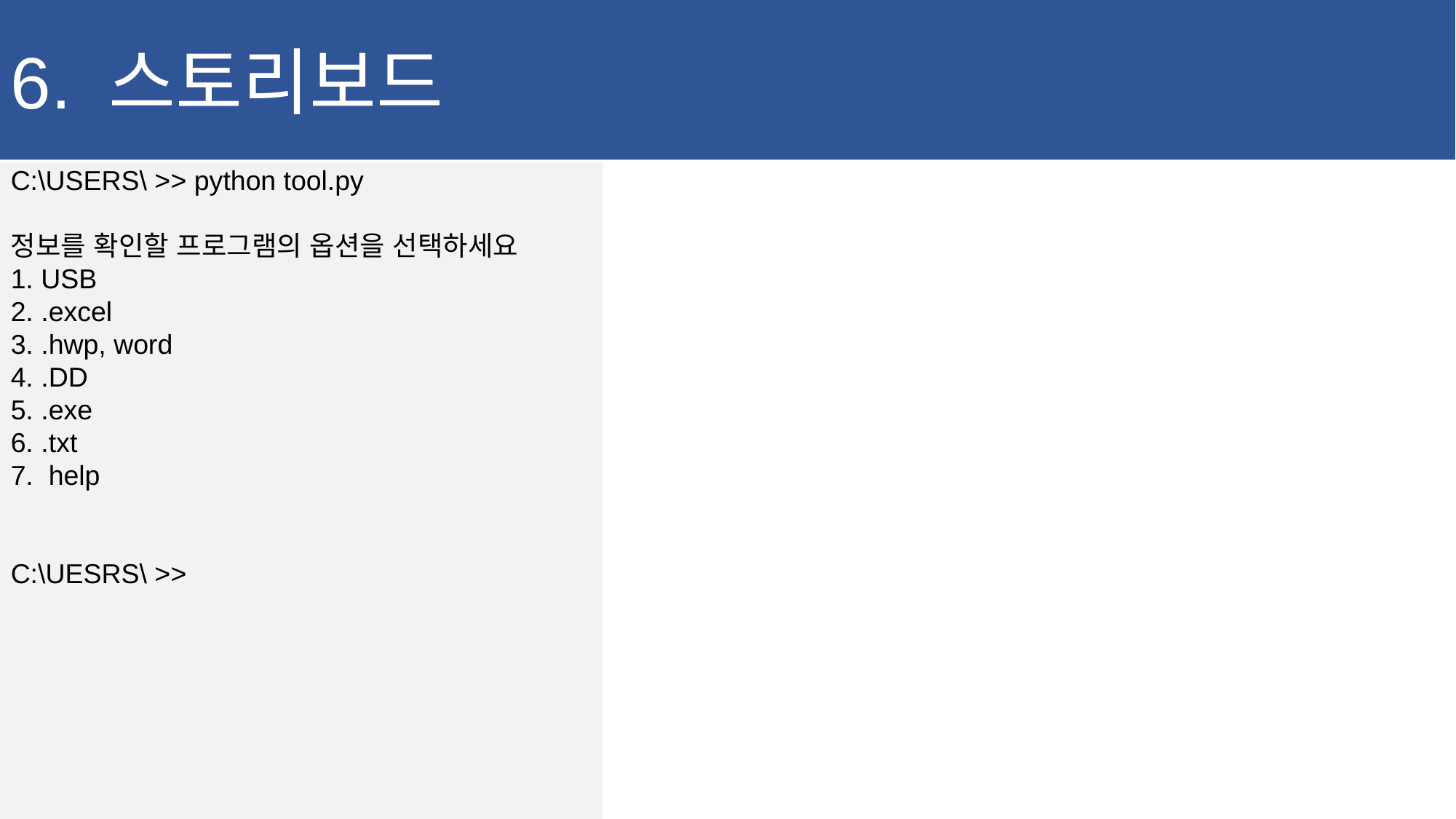

6. 스토리보드
C:\USERS\ >> python tool.py

정보를 확인할 프로그램의 옵션을 선택하세요
1. USB
2. .excel
3. .hwp, word
4. .DD
5. .exe
6. .txt
7.  help

C:\UESRS\ >>